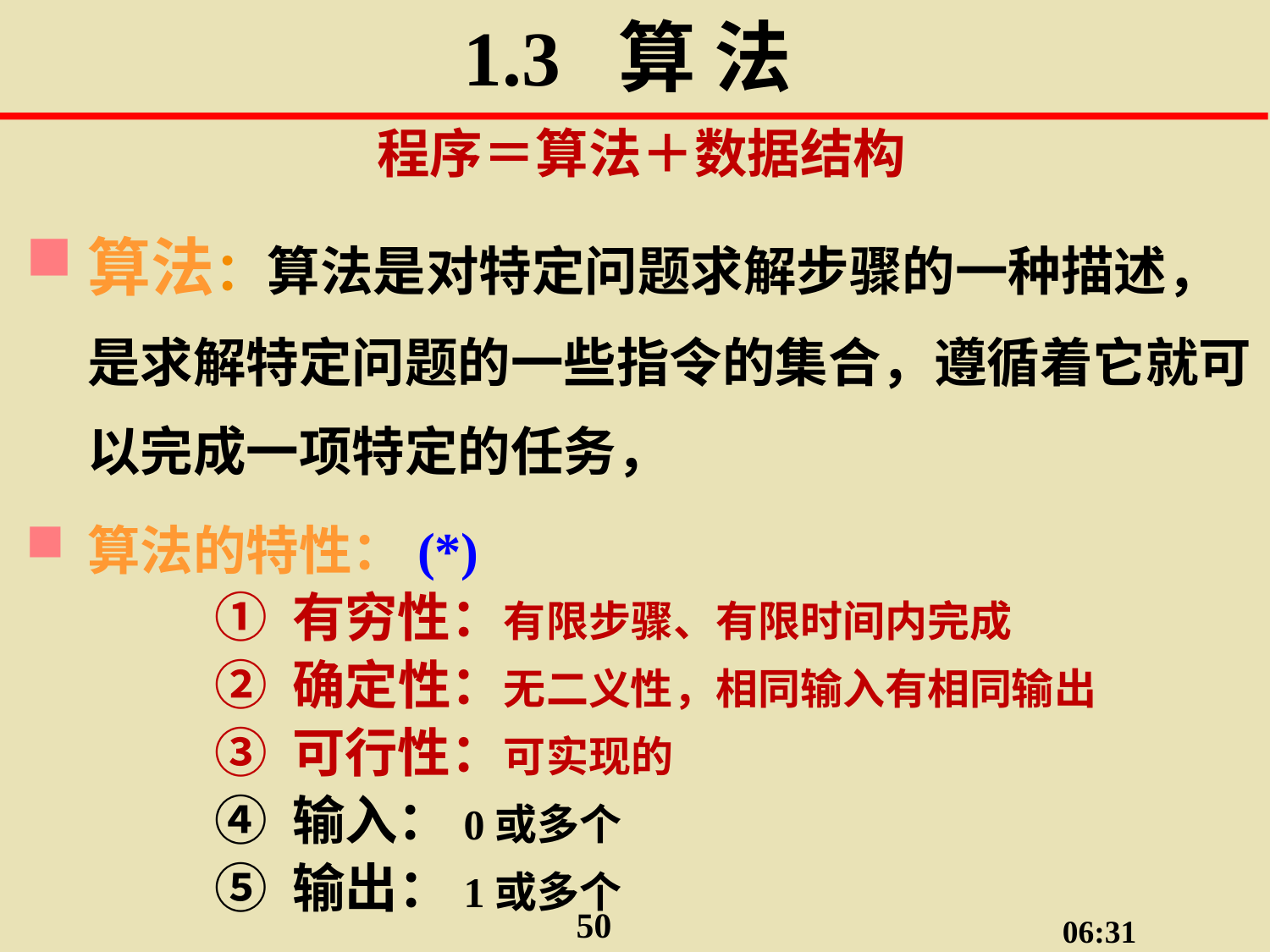

# 1.3  算 法
程序＝算法＋数据结构
算法：算法是对特定问题求解步骤的一种描述，是求解特定问题的一些指令的集合，遵循着它就可以完成一项特定的任务，
算法的特性：(*)
		① 有穷性：有限步骤、有限时间内完成
		② 确定性：无二义性，相同输入有相同输出
		③ 可行性：可实现的
		④ 输入：0或多个
		⑤ 输出：1或多个